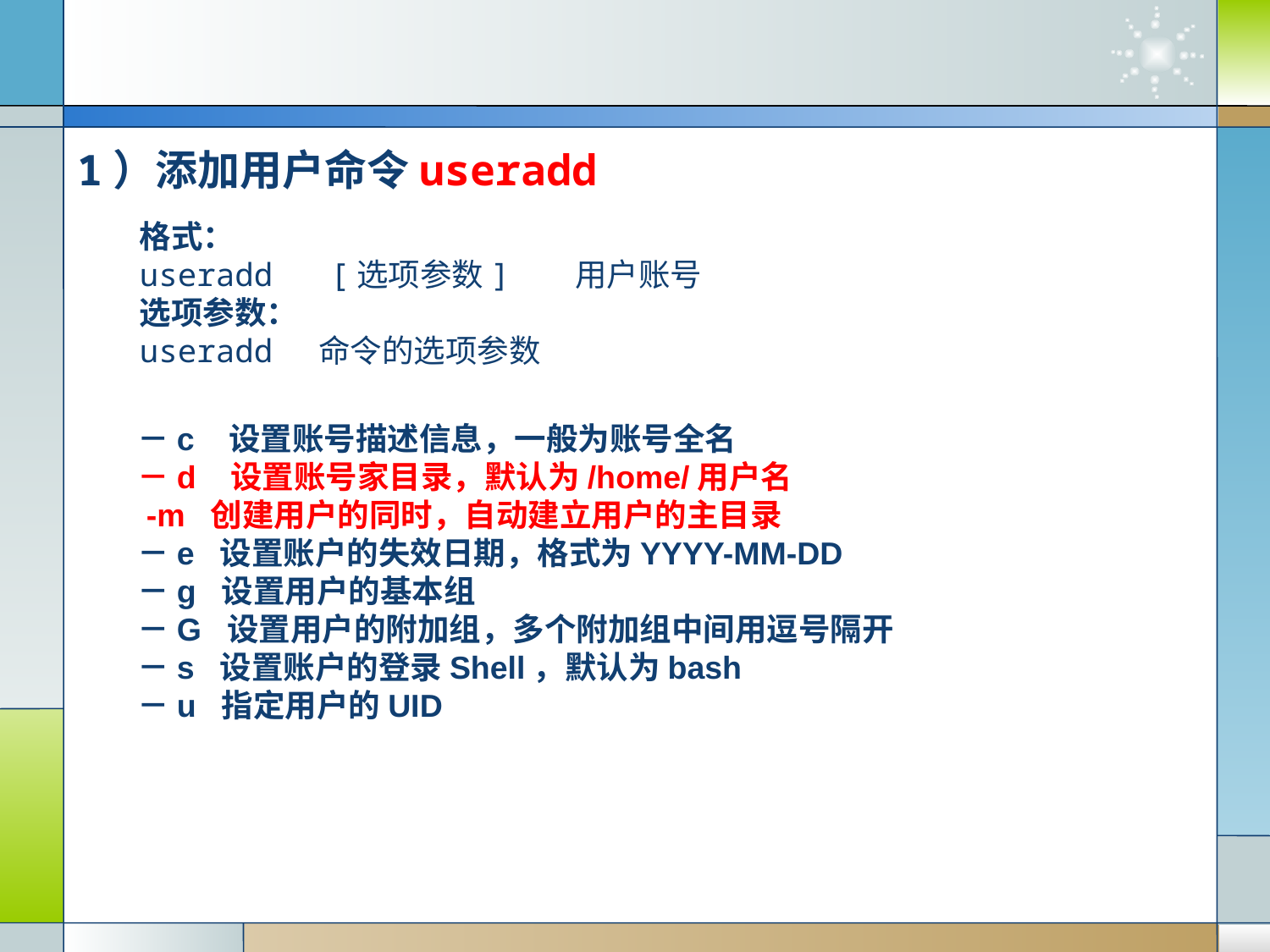

# 1）添加用户命令useradd
格式：
useradd   [选项参数]   用户账号
选项参数：
useradd  命令的选项参数

－c   设置账号描述信息，一般为账号全名
－d   设置账号家目录，默认为/home/用户名
 -m  创建用户的同时，自动建立用户的主目录
－e  设置账户的失效日期，格式为YYYY-MM-DD
－g  设置用户的基本组
－G  设置用户的附加组，多个附加组中间用逗号隔开
－s  设置账户的登录Shell，默认为bash
－u  指定用户的UID